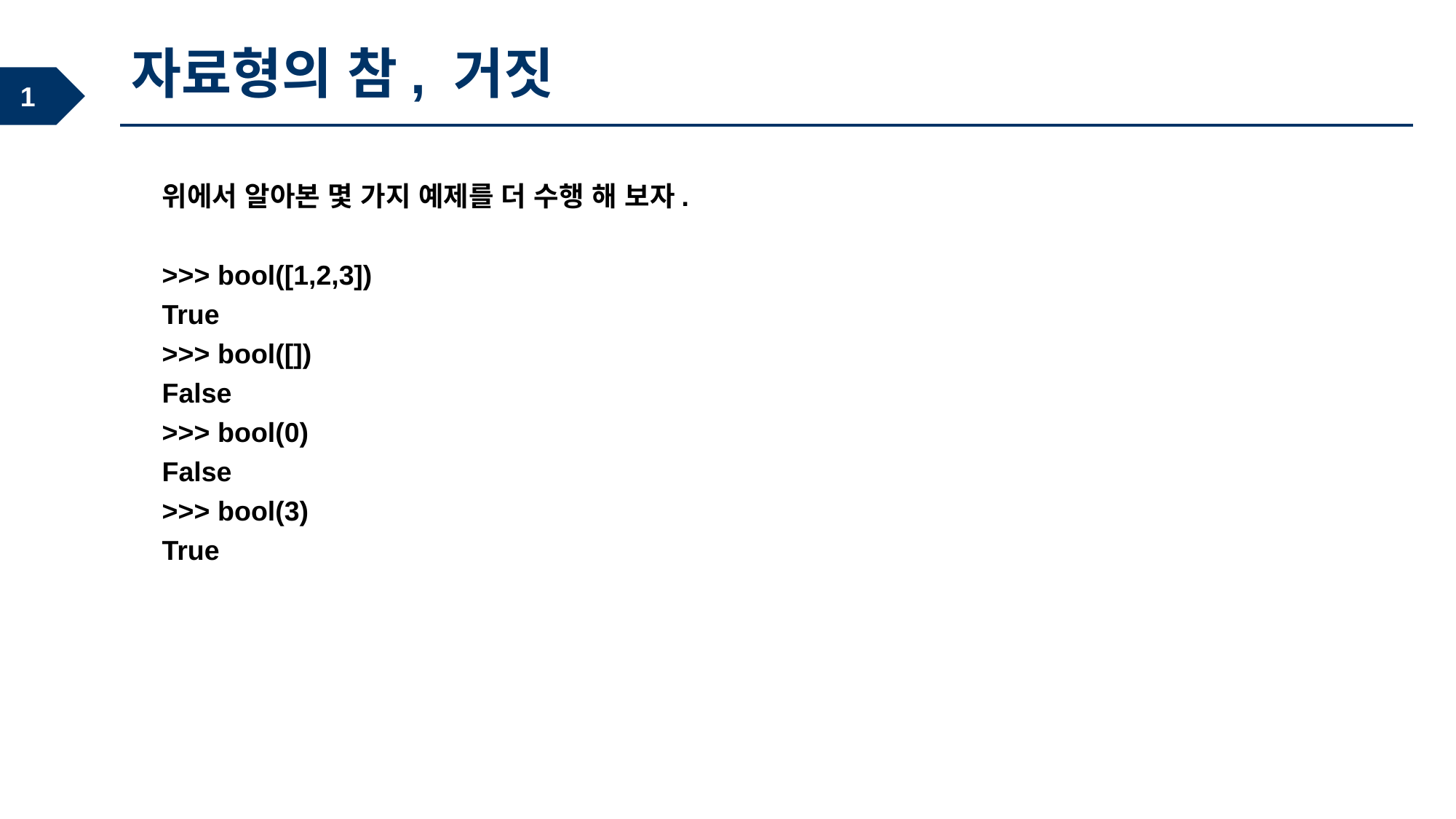

자료형의 참, 거짓
위에서 알아본 몇 가지 예제를 더 수행 해 보자.

>>> bool([1,2,3])
True
>>> bool([])
False
>>> bool(0)
False
>>> bool(3)
True